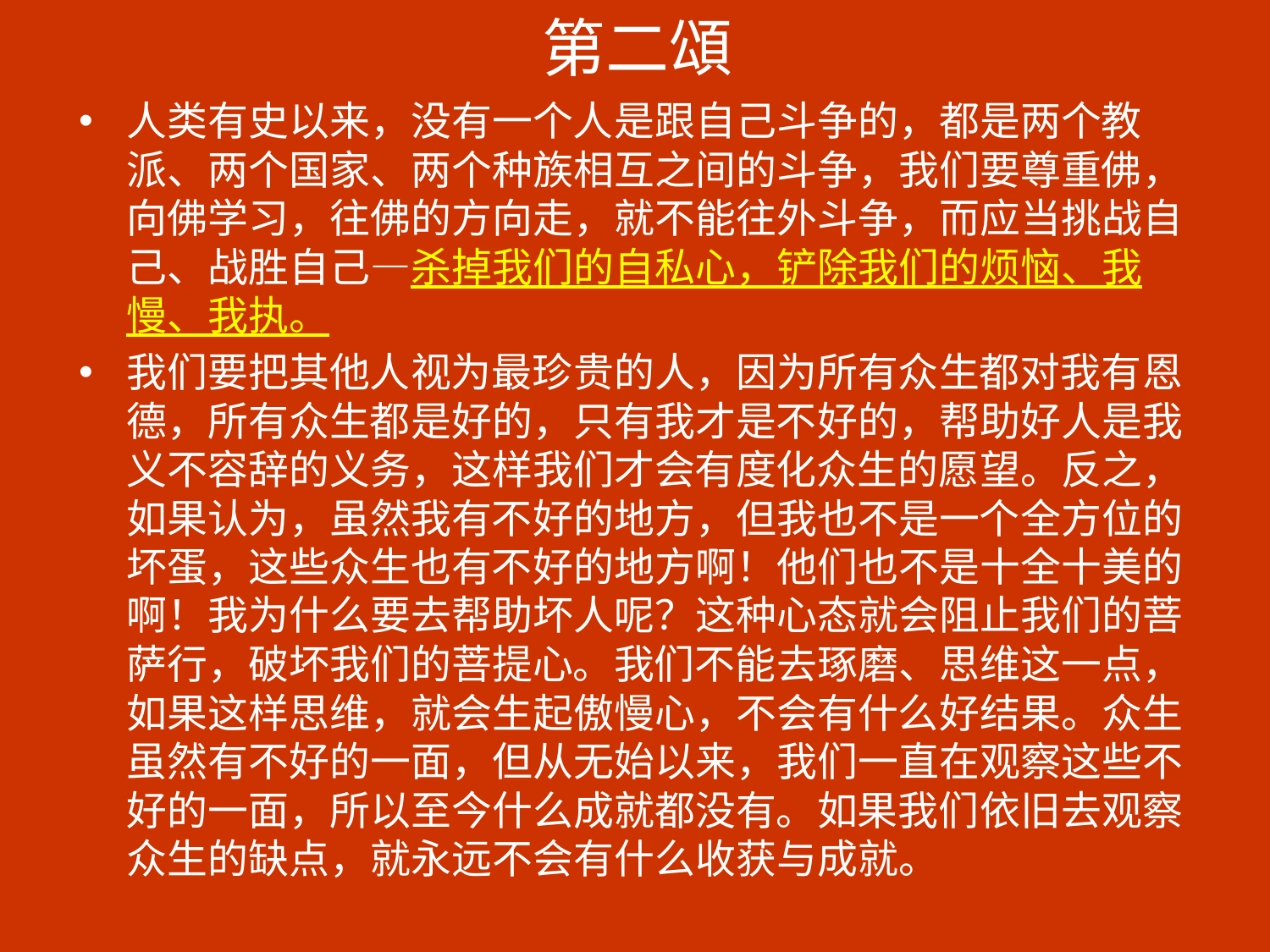

# 第二頌
人类有史以来，没有一个人是跟自己斗争的，都是两个教派、两个国家、两个种族相互之间的斗争，我们要尊重佛，向佛学习，往佛的方向走，就不能往外斗争，而应当挑战自己、战胜自己—杀掉我们的自私心，铲除我们的烦恼、我慢、我执。
我们要把其他人视为最珍贵的人，因为所有众生都对我有恩德，所有众生都是好的，只有我才是不好的，帮助好人是我义不容辞的义务，这样我们才会有度化众生的愿望。反之，如果认为，虽然我有不好的地方，但我也不是一个全方位的坏蛋，这些众生也有不好的地方啊！他们也不是十全十美的啊！我为什么要去帮助坏人呢？这种心态就会阻止我们的菩萨行，破坏我们的菩提心。我们不能去琢磨、思维这一点，如果这样思维，就会生起傲慢心，不会有什么好结果。众生虽然有不好的一面，但从无始以来，我们一直在观察这些不好的一面，所以至今什么成就都没有。如果我们依旧去观察众生的缺点，就永远不会有什么收获与成就。